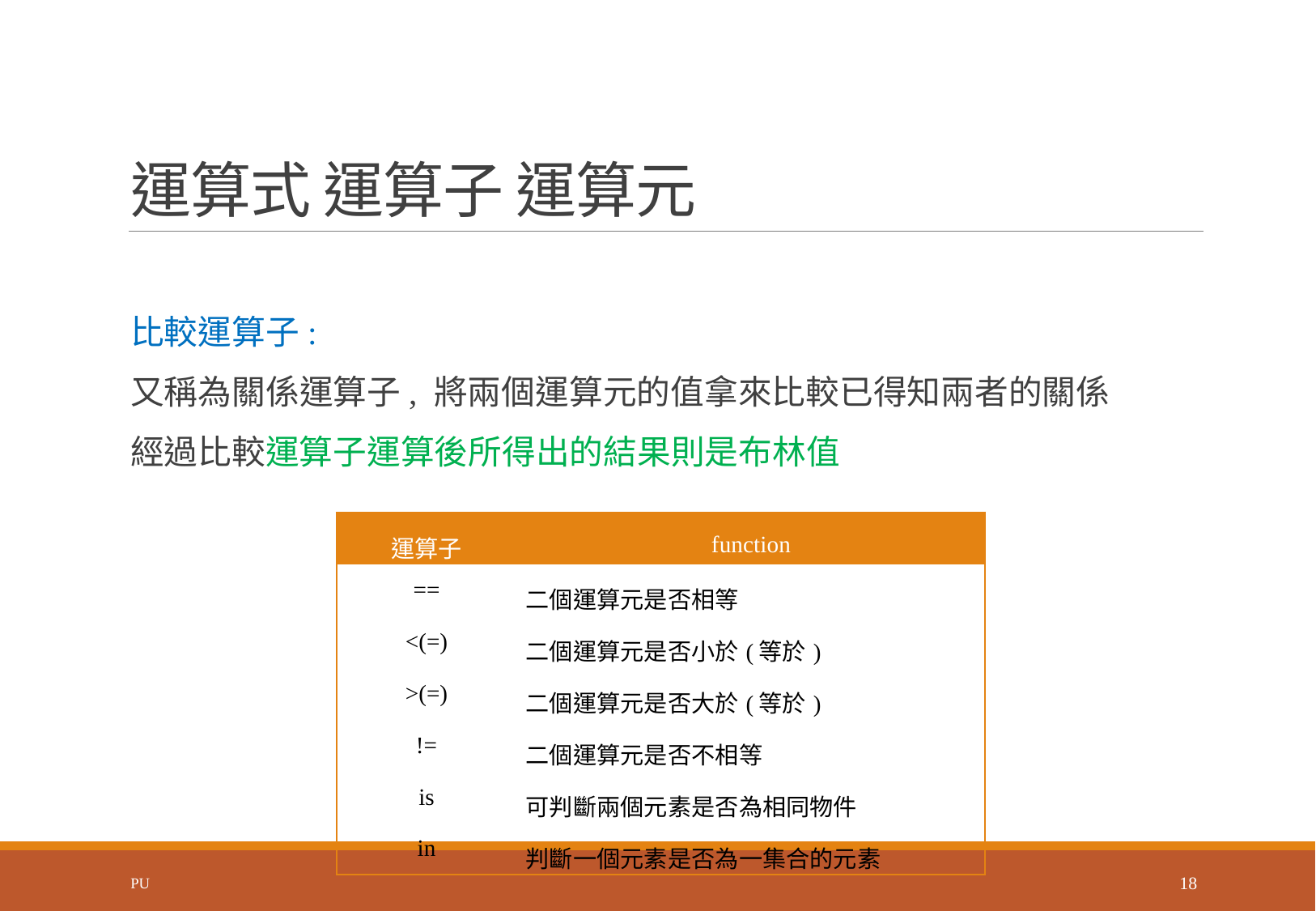

# 運算式 運算子 運算元

比較運算子:
又稱為關係運算子, 將兩個運算元的值拿來比較已得知兩者的關係
經過比較運算子運算後所得出的結果則是布林值

| 運算子 | function |
| --- | --- |
| == | 二個運算元是否相等 |
| <(=) | 二個運算元是否小於(等於) |
| >(=) | 二個運算元是否大於(等於) |
| != | 二個運算元是否不相等 |
| is | 可判斷兩個元素是否為相同物件 |
| in | 判斷一個元素是否為一集合的元素 |
PU
18